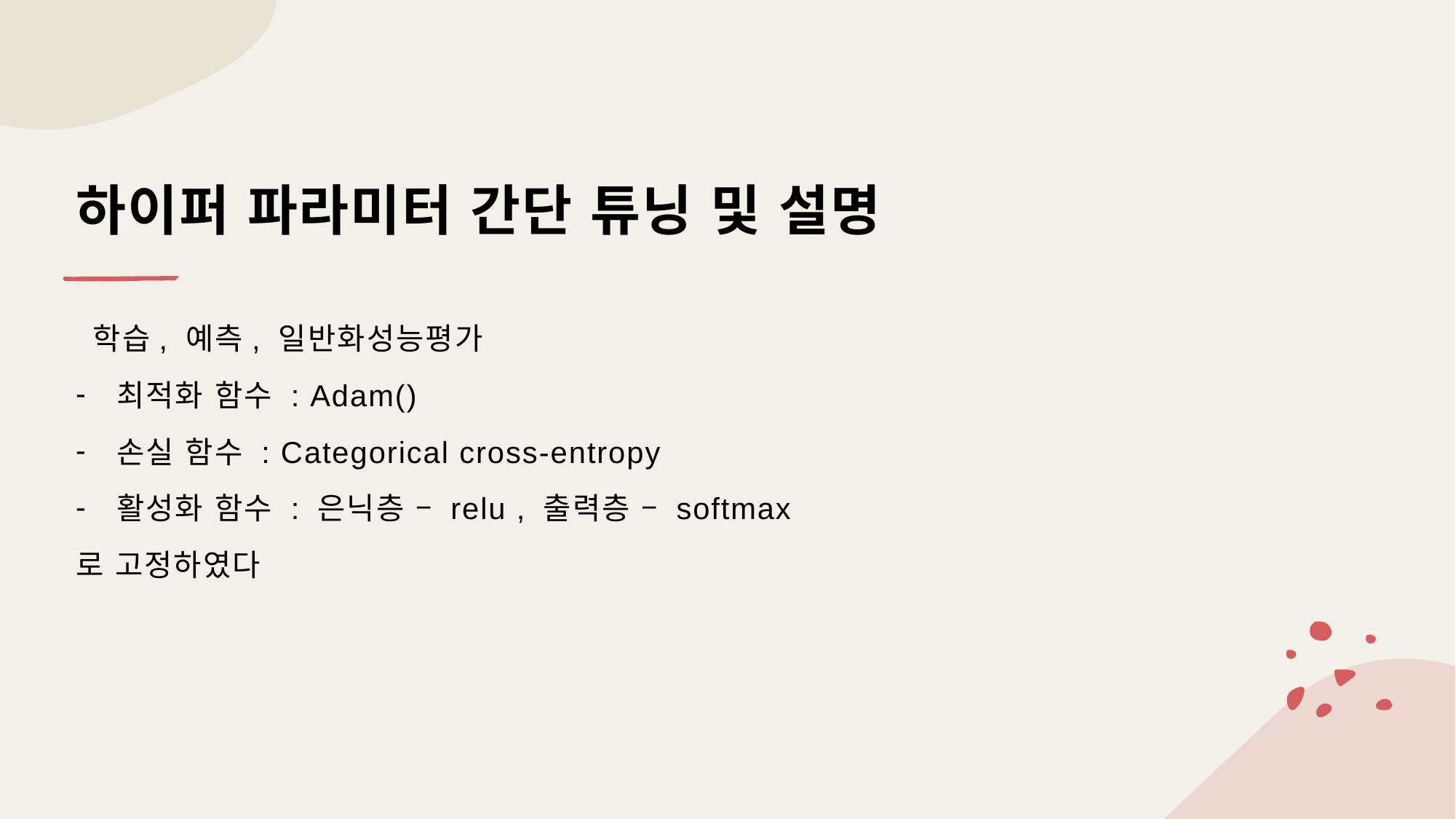

# 하이퍼 파라미터 간단 튜닝 및 설명
 학습, 예측, 일반화성능평가
최적화 함수 : Adam()
손실 함수 : Categorical cross-entropy
활성화 함수 : 은닉층 – relu , 출력층 – softmax
로 고정하였다